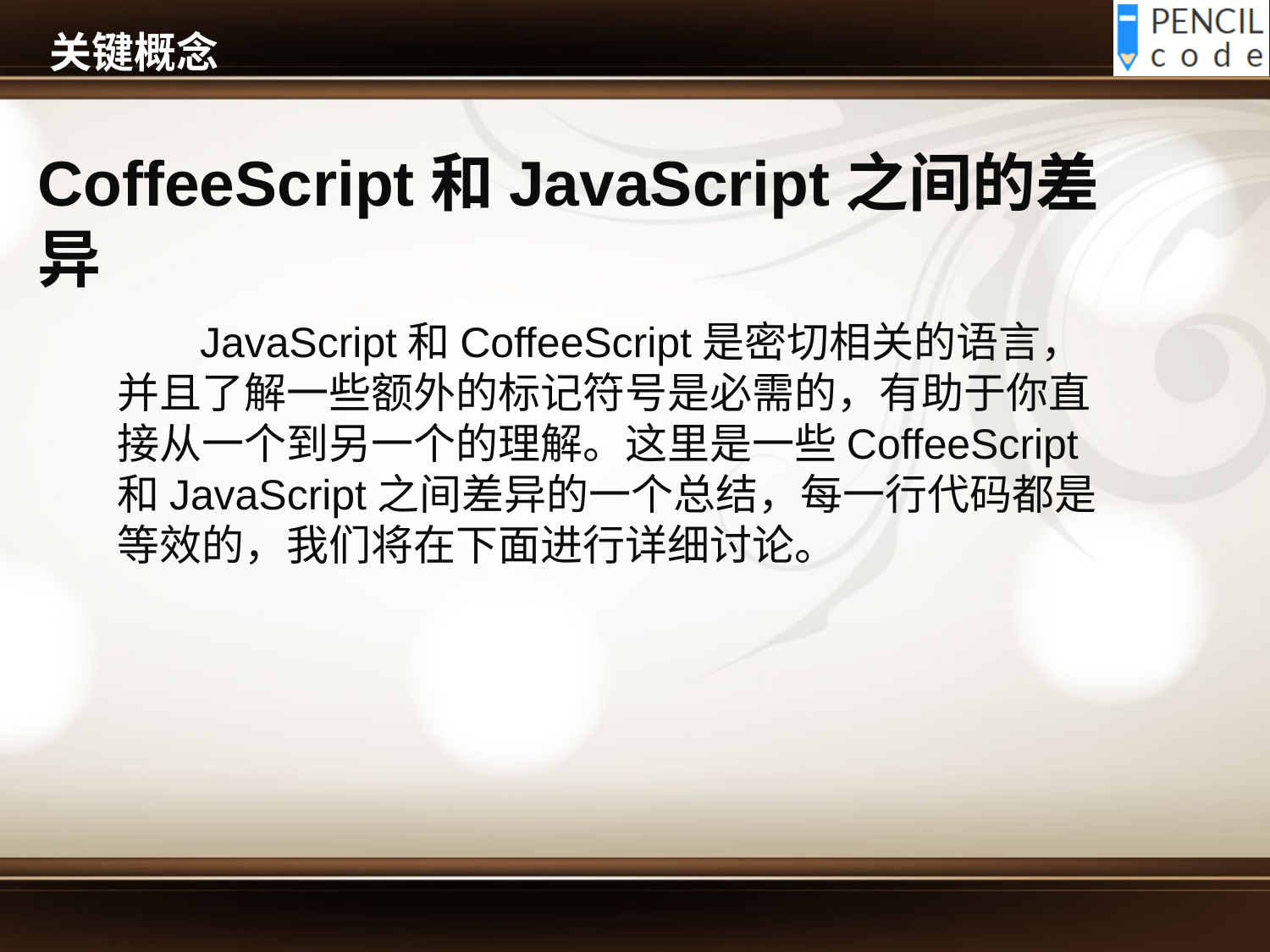

# 关键概念
CoffeeScript和JavaScript之间的差异
       JavaScript和CoffeeScript是密切相关的语言，并且了解一些额外的标记符号是必需的，有助于你直接从一个到另一个的理解。这里是一些CoffeeScript和JavaScript之间差异的一个总结，每一行代码都是等效的，我们将在下面进行详细讨论。